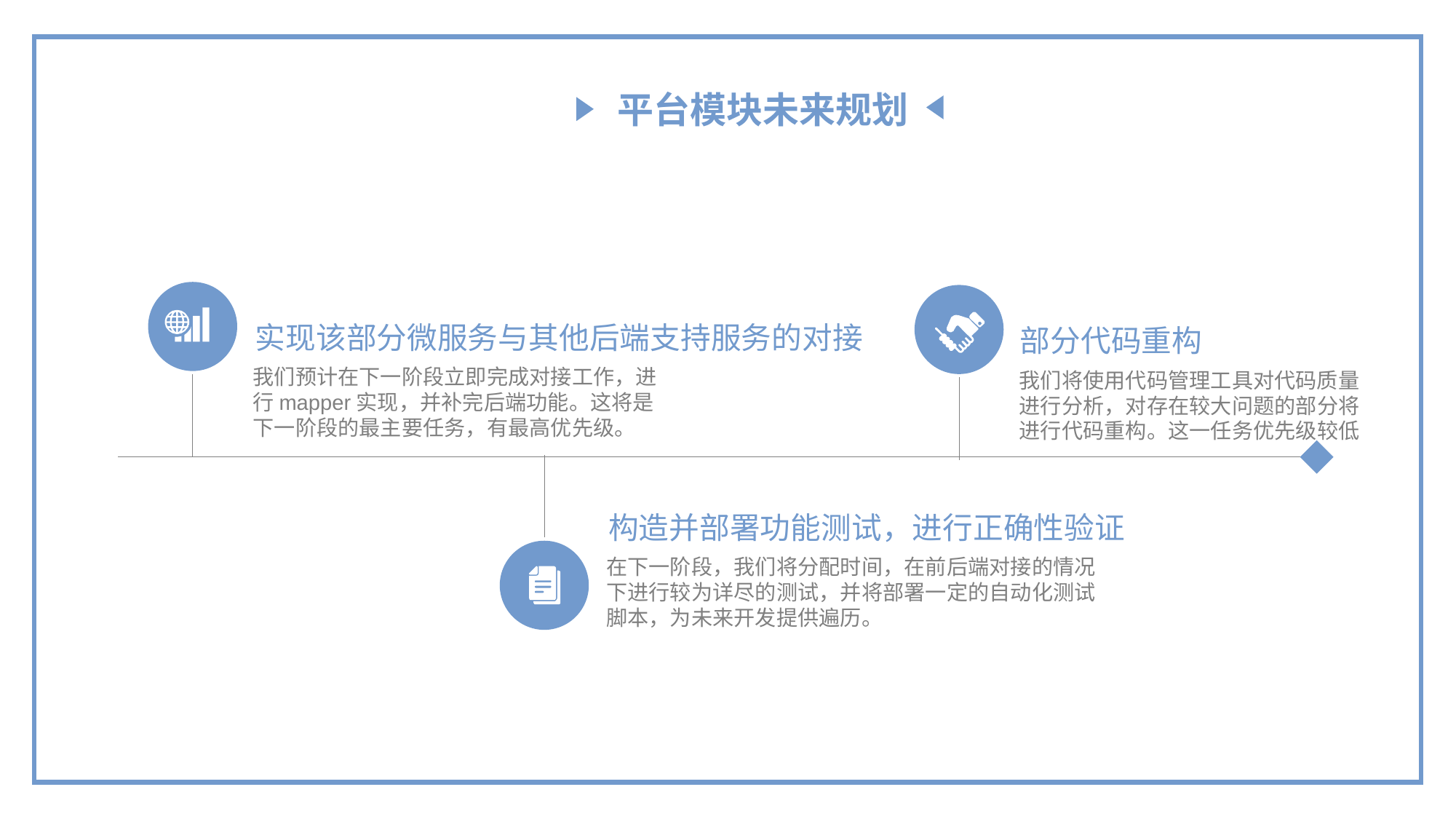

平台模块未来规划

实现该部分微服务与其他后端支持服务的对接
部分代码重构
我们预计在下一阶段立即完成对接工作，进行mapper实现，并补完后端功能。这将是下一阶段的最主要任务，有最高优先级。
我们将使用代码管理工具对代码质量进行分析，对存在较大问题的部分将进行代码重构。这一任务优先级较低

构造并部署功能测试，进行正确性验证

在下一阶段，我们将分配时间，在前后端对接的情况下进行较为详尽的测试，并将部署一定的自动化测试脚本，为未来开发提供遍历。